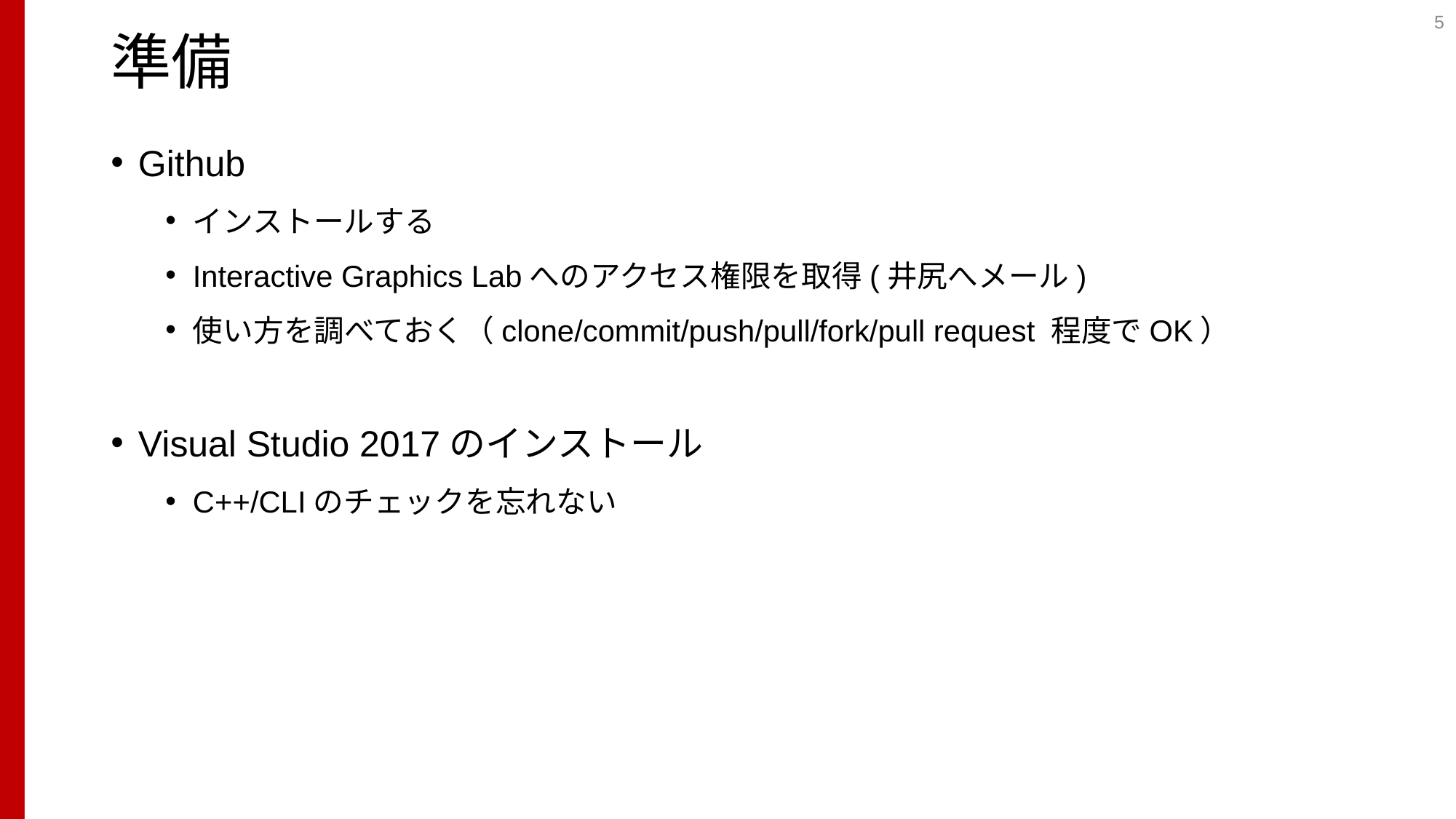

5
# 準備
Github
インストールする
Interactive Graphics Labへのアクセス権限を取得(井尻へメール)
使い方を調べておく（clone/commit/push/pull/fork/pull request 程度でOK）

Visual Studio 2017のインストール
C++/CLIのチェックを忘れない